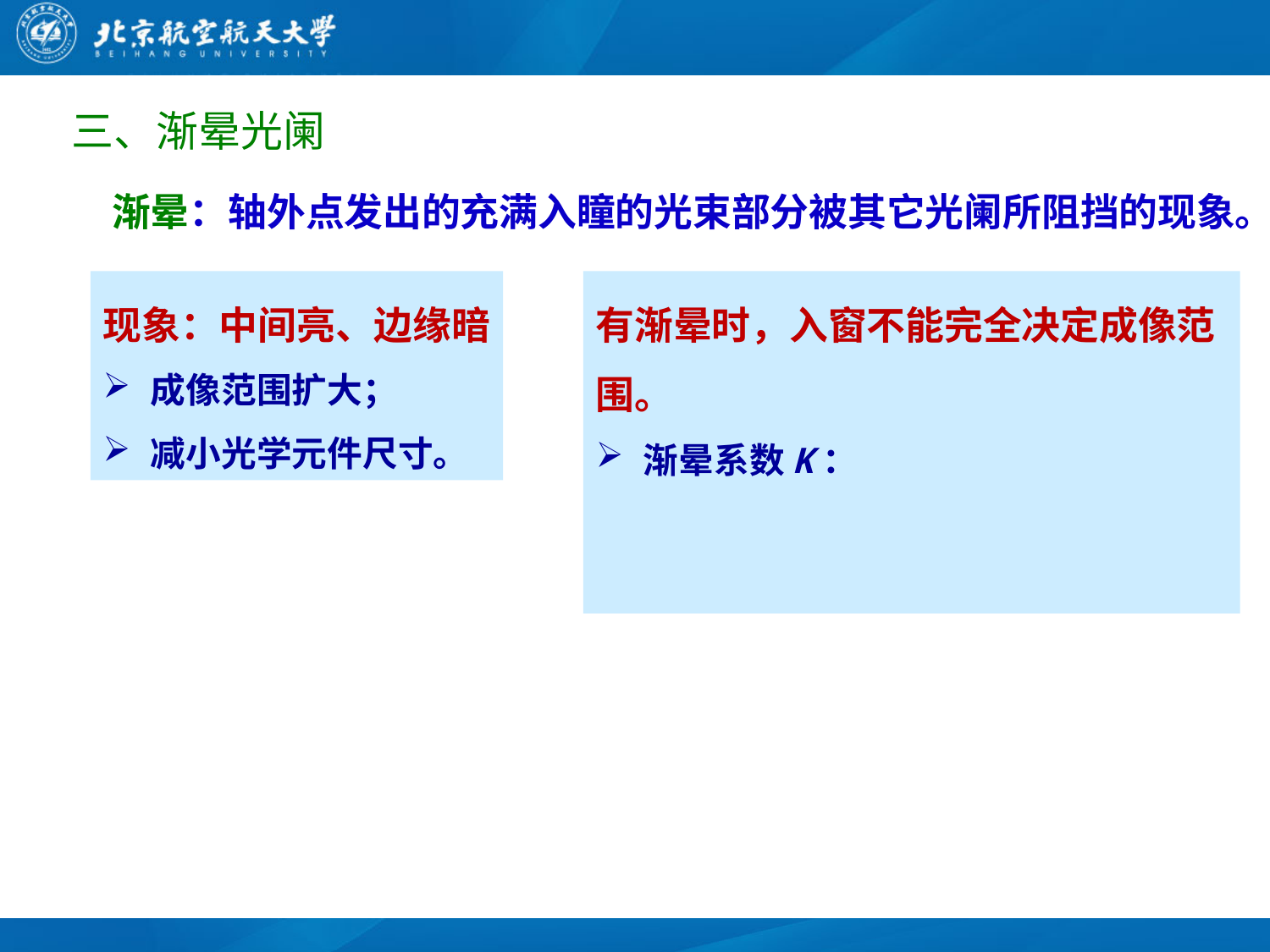

三、渐晕光阑
渐晕：轴外点发出的充满入瞳的光束部分被其它光阑所阻挡的现象。
现象：中间亮、边缘暗
成像范围扩大；
减小光学元件尺寸。
有渐晕时，入窗不能完全决定成像范围。
渐晕系数K：